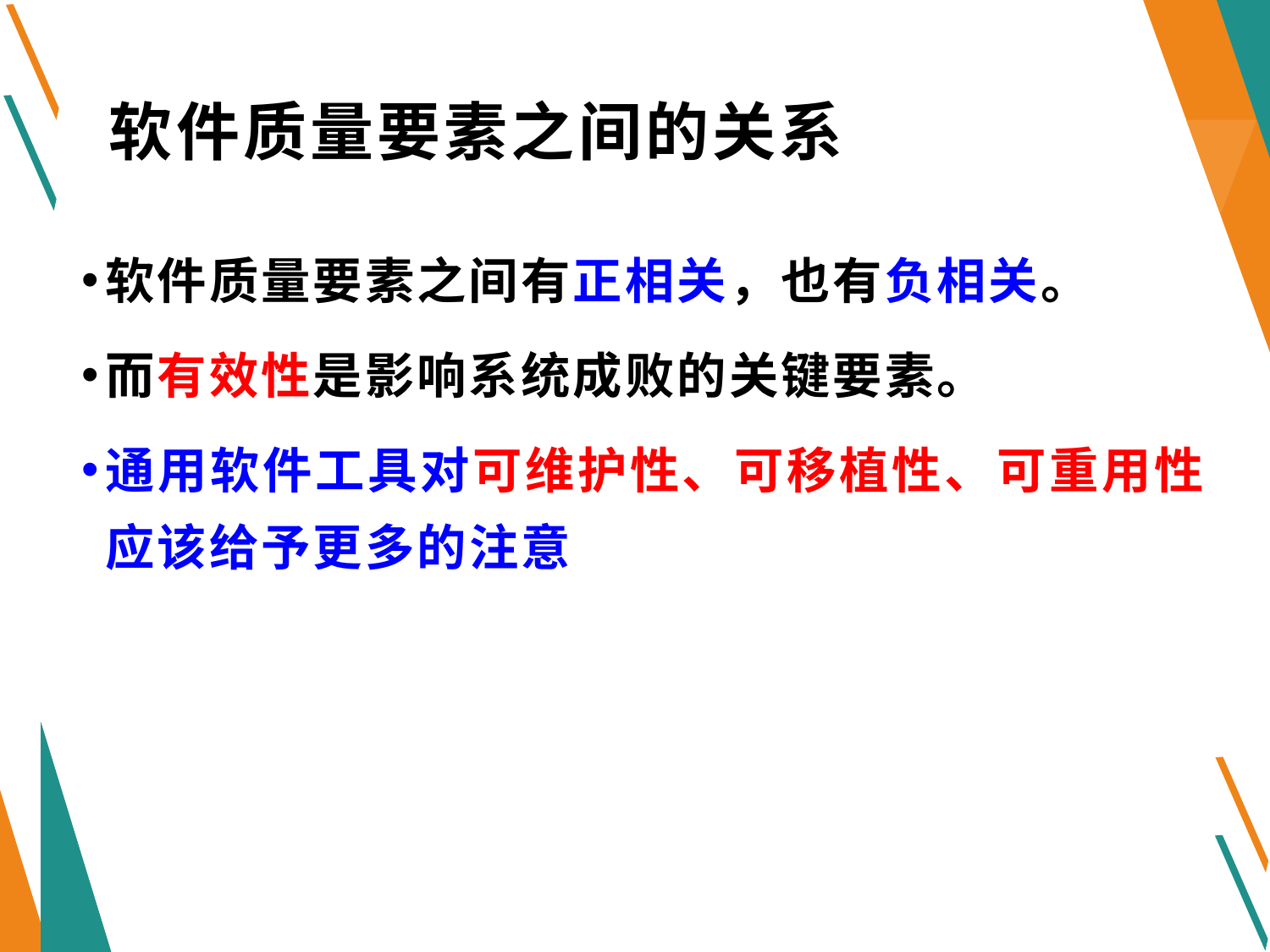

# 软件质量要素之间的关系
软件质量要素之间有正相关，也有负相关。
而有效性是影响系统成败的关键要素。
通用软件工具对可维护性、可移植性、可重用性应该给予更多的注意